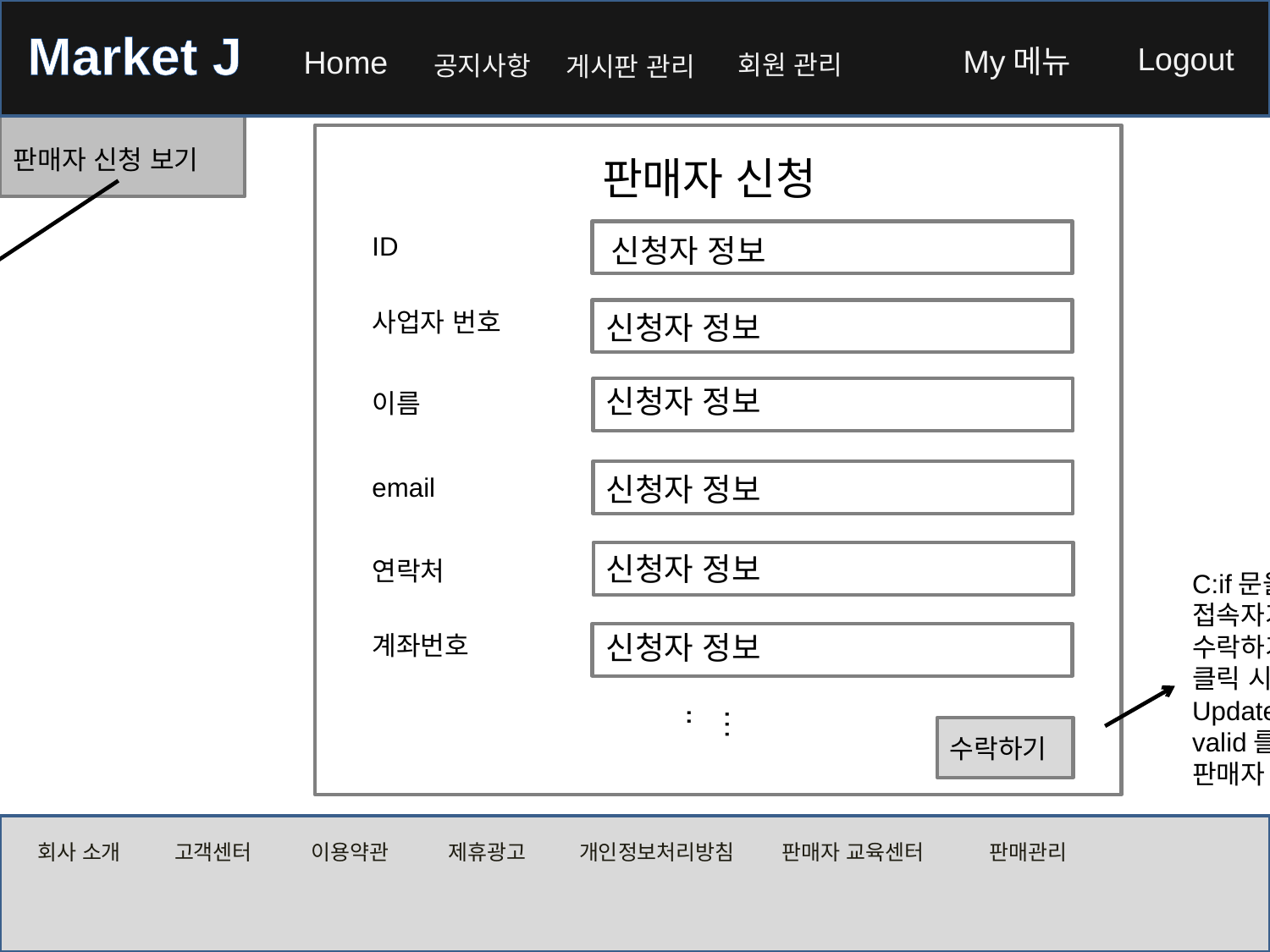

Market J
Logout
My메뉴
Home
공지사항
관리자 페이지에서
판매자 신청 글 보기 클릭 시
회원 관리
게시판 관리

판매자 신청 보기
판매자 신청

ID
신청자 정보
클릭 시
판매자 신청 보기 페이지로 이동
사업자 번호
t
신청자 정보
신청자 정보

이름

신청자 정보
email

신청자 정보
연락처
C:if문을 통해
접속자가 관리자일 경우
수락하기 버튼을 표시하고
클릭 시
Update문으로
valid를 I로 변경한 뒤
판매자 신청 보기 페이지로 이동
신청자 정보
계좌번호

…..

수락하기

회사 소개         고객센터          이용약관          제휴광고         개인정보처리방침        판매자 교육센터           판매관리